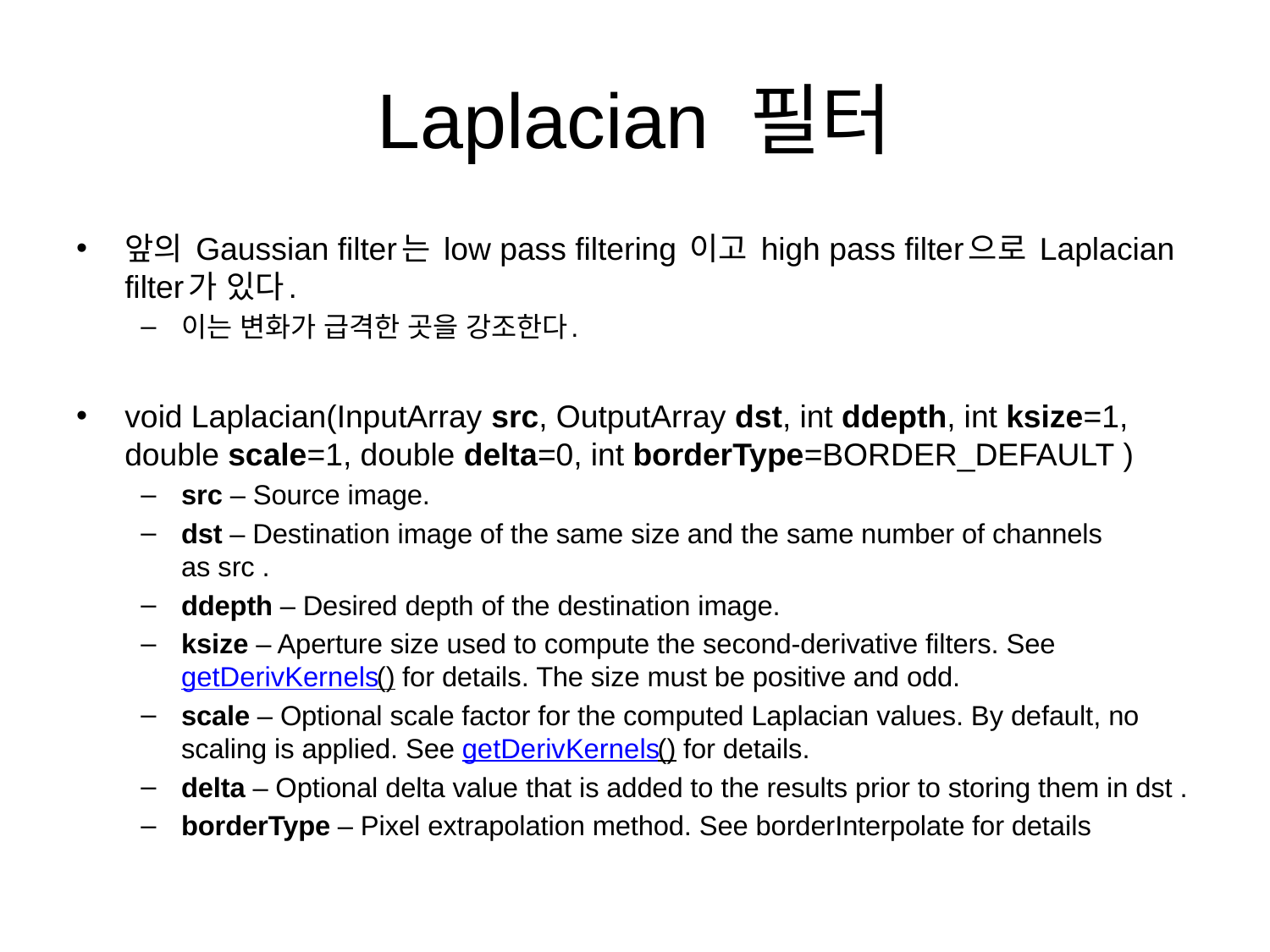

# Laplacian 필터
앞의 Gaussian filter는 low pass filtering 이고 high pass filter으로 Laplacian filter가 있다.
이는 변화가 급격한 곳을 강조한다.

void Laplacian(InputArray src, OutputArray dst, int ddepth, int ksize=1, double scale=1, double delta=0, int borderType=BORDER_DEFAULT )
src – Source image.
dst – Destination image of the same size and the same number of channels as src .
ddepth – Desired depth of the destination image.
ksize – Aperture size used to compute the second-derivative filters. See getDerivKernels() for details. The size must be positive and odd.
scale – Optional scale factor for the computed Laplacian values. By default, no scaling is applied. See getDerivKernels() for details.
delta – Optional delta value that is added to the results prior to storing them in dst .
borderType – Pixel extrapolation method. See borderInterpolate for details